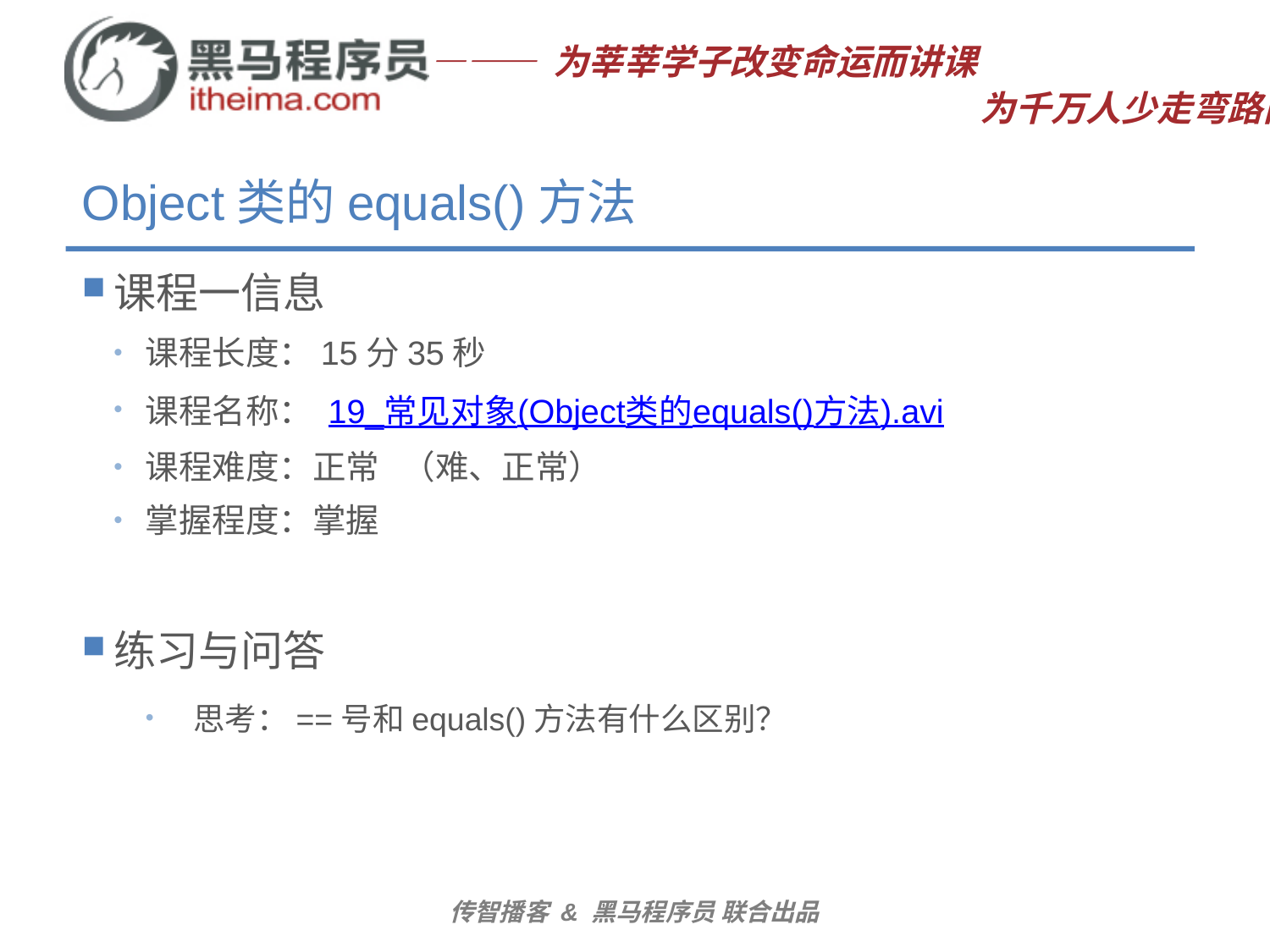

# Object类的equals()方法
课程一信息
课程长度：15分35秒
课程名称： 19_常见对象(Object类的equals()方法).avi
课程难度：正常   （难、正常）
掌握程度：掌握

练习与问答
思考：==号和equals()方法有什么区别？